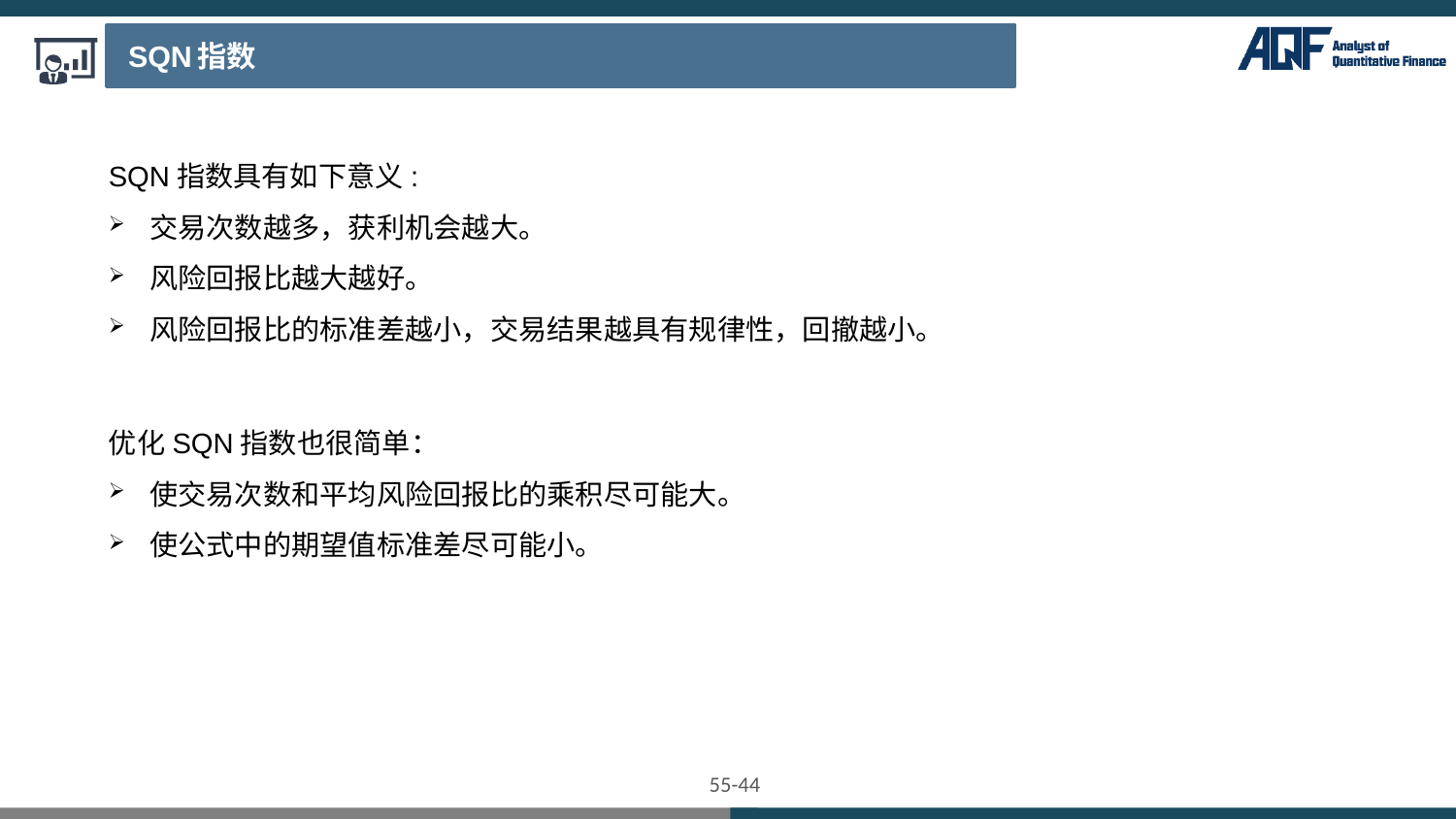

SQN指数
SQN指数具有如下意义:
交易次数越多，获利机会越大。
风险回报比越大越好。
风险回报比的标准差越小，交易结果越具有规律性，回撤越小。

优化SQN指数也很简单：
使交易次数和平均风险回报比的乘积尽可能大。
使公式中的期望值标准差尽可能小。